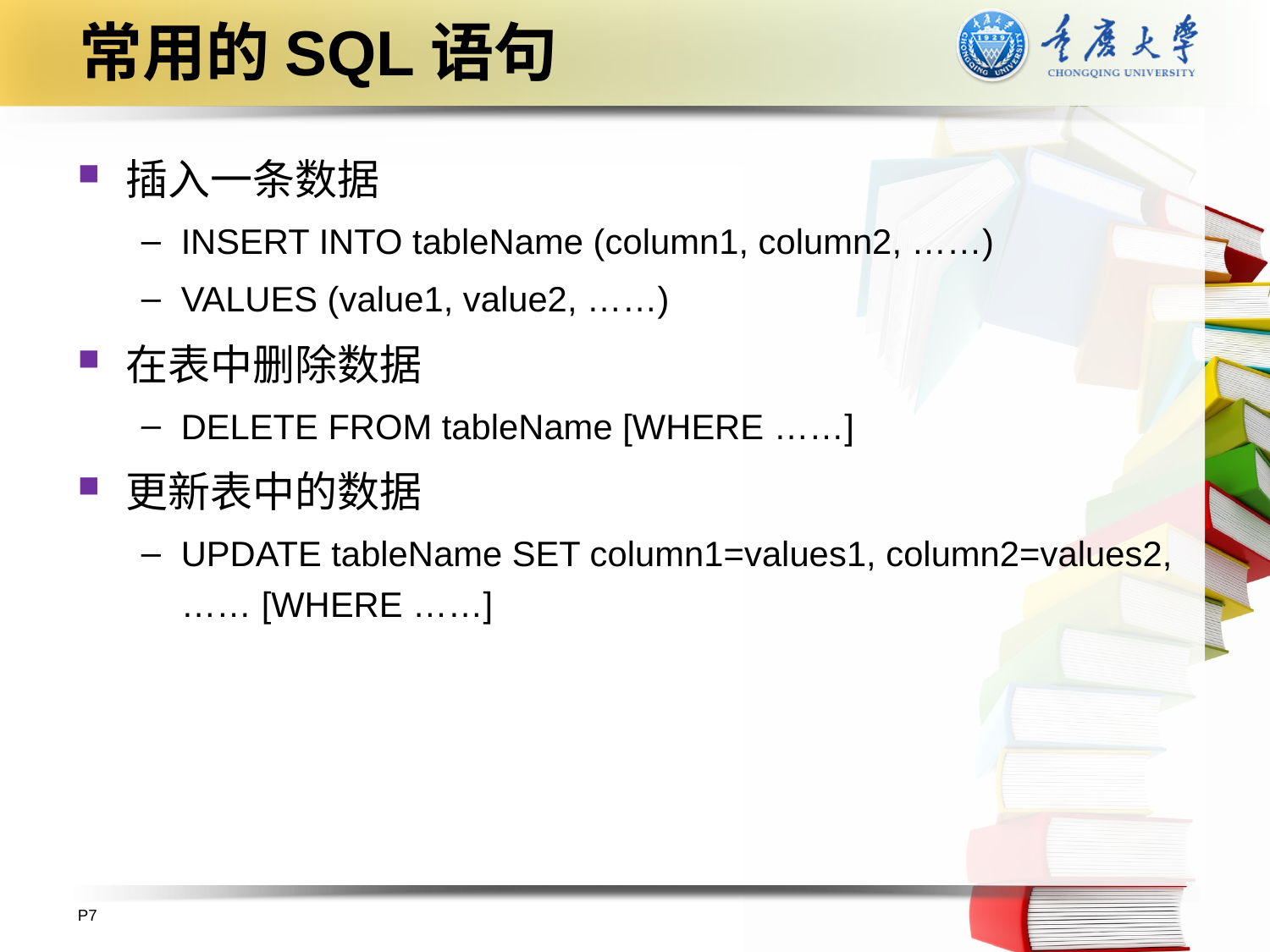

# 常用的SQL语句
插入一条数据
INSERT INTO tableName (column1, column2, ……)
VALUES (value1, value2, ……)
在表中删除数据
DELETE FROM tableName [WHERE ……]
更新表中的数据
UPDATE tableName SET column1=values1, column2=values2, …… [WHERE ……]

P7